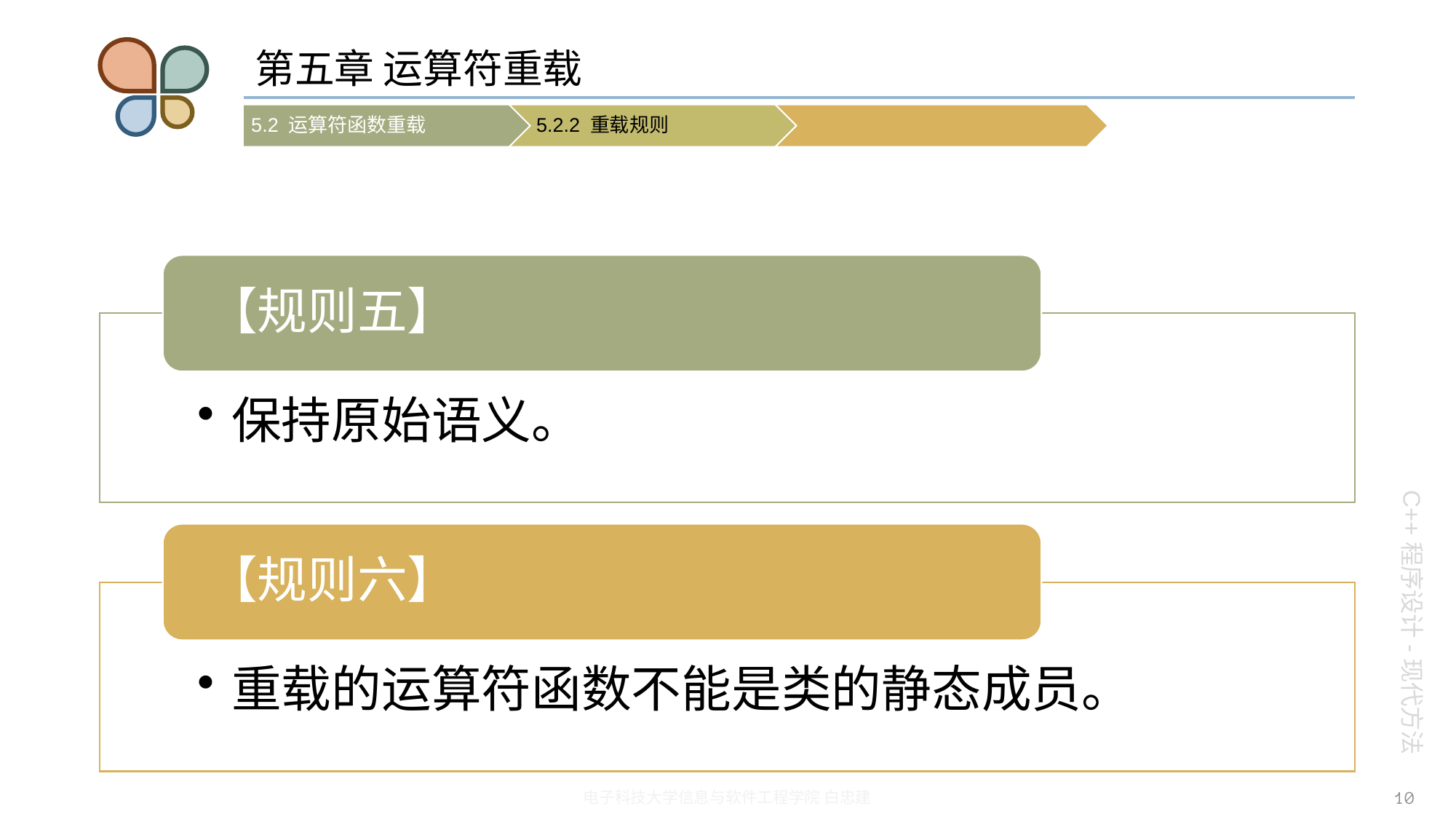

# 第五章 运算符重载
5.2 运算符函数重载
5.2.2 重载规则

保持原始语义。
【规则五】
重载的运算符函数不能是类的静态成员。
【规则六】
10